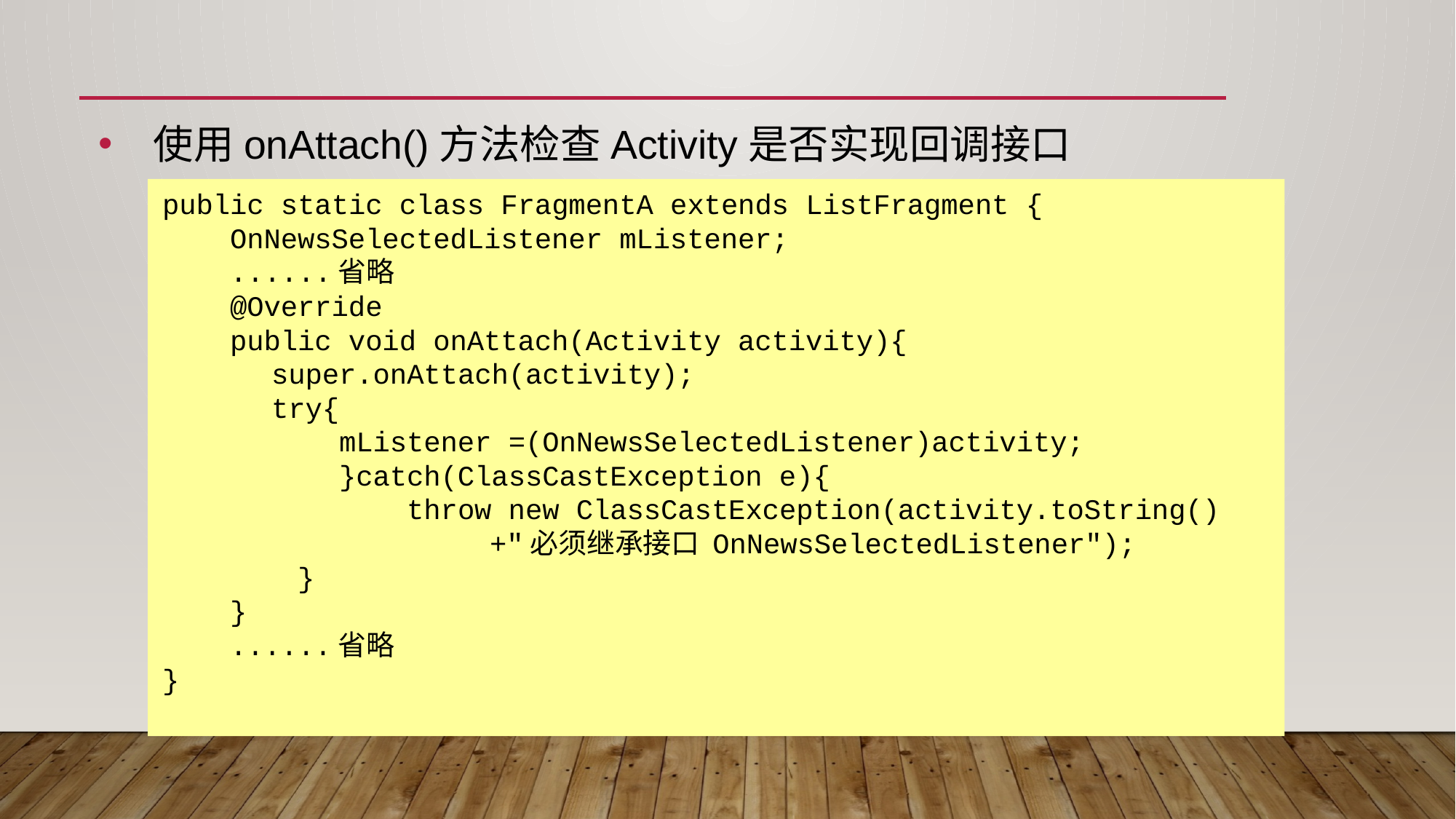

#
使用onAttach()方法检查Activity是否实现回调接口
public static class FragmentA extends ListFragment {
    OnNewsSelectedListener mListener;
    ......省略
    @Override
    public void onAttach(Activity activity){
	super.onAttach(activity);
	try{
	    mListener =(OnNewsSelectedListener)activity;
	    }catch(ClassCastException e){
	        throw new ClassCastException(activity.toString()
			+"必须继承接口 OnNewsSelectedListener");
        }
    }
    ......省略
}